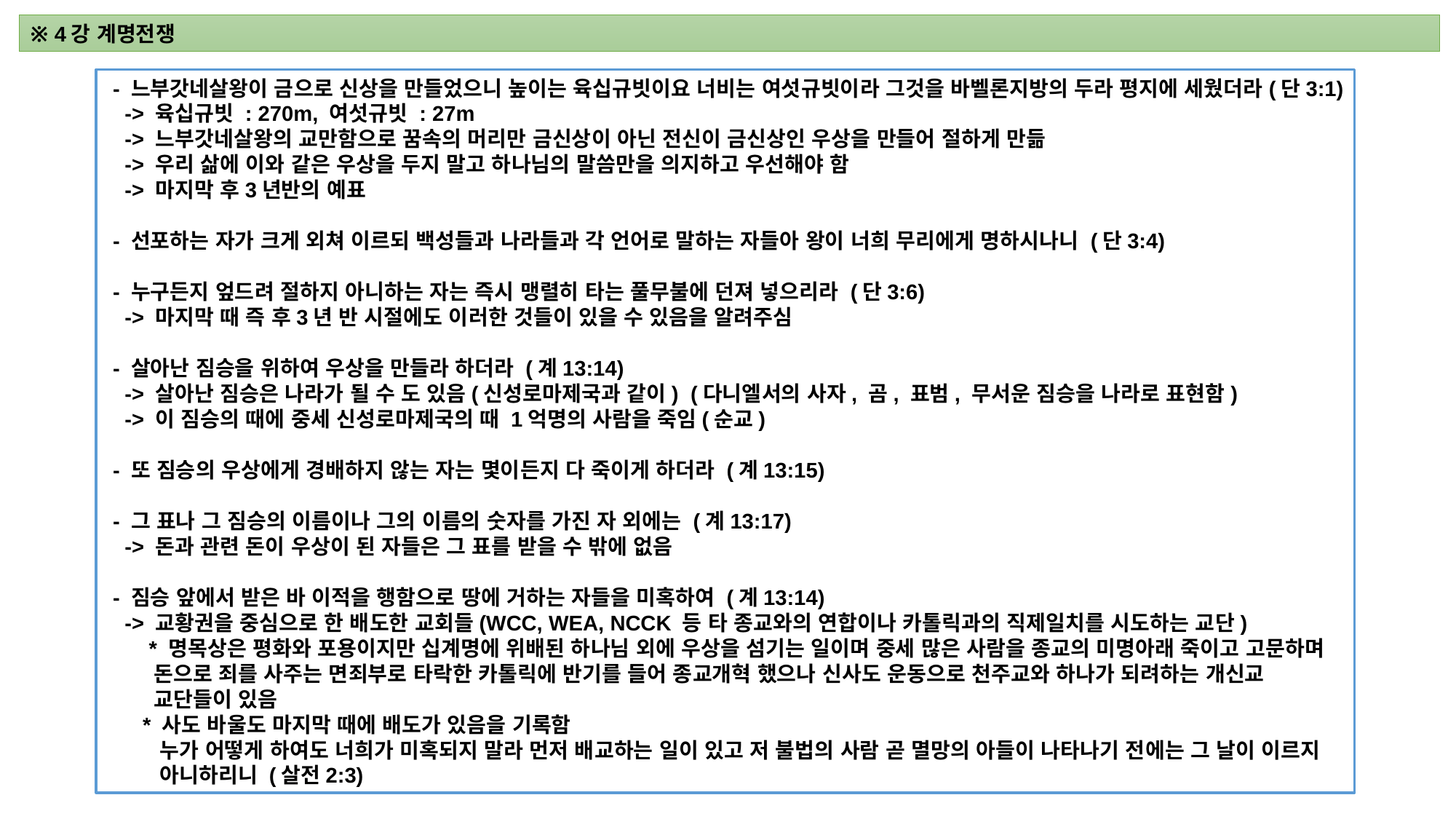

※ 4강 계명전쟁
 - 느부갓네살왕이 금으로 신상을 만들었으니 높이는 육십규빗이요 너비는 여섯규빗이라 그것을 바벨론지방의 두라 평지에 세웠더라(단3:1)
   -> 육십규빗 : 270m, 여섯규빗 : 27m
   -> 느부갓네살왕의 교만함으로 꿈속의 머리만 금신상이 아닌 전신이 금신상인 우상을 만들어 절하게 만듦
   -> 우리 삶에 이와 같은 우상을 두지 말고 하나님의 말씀만을 의지하고 우선해야 함
   -> 마지막 후3년반의 예표

 - 선포하는 자가 크게 외쳐 이르되 백성들과 나라들과 각 언어로 말하는 자들아 왕이 너희 무리에게 명하시나니 (단3:4)

 - 누구든지 엎드려 절하지 아니하는 자는 즉시 맹렬히 타는 풀무불에 던져 넣으리라 (단3:6)
   -> 마지막 때 즉 후3년 반 시절에도 이러한 것들이 있을 수 있음을 알려주심

 - 살아난 짐승을 위하여 우상을 만들라 하더라 (계13:14)
   -> 살아난 짐승은 나라가 될 수 도 있음(신성로마제국과 같이)  (다니엘서의 사자, 곰, 표범, 무서운 짐승을 나라로 표현함)
   -> 이 짐승의 때에 중세 신성로마제국의 때 1억명의 사람을 죽임(순교)

 - 또 짐승의 우상에게 경배하지 않는 자는 몇이든지 다 죽이게 하더라 (계13:15)

 - 그 표나 그 짐승의 이름이나 그의 이름의 숫자를 가진 자 외에는 (계13:17)
   -> 돈과 관련 돈이 우상이 된 자들은 그 표를 받을 수 밖에 없음

 - 짐승 앞에서 받은 바 이적을 행함으로 땅에 거하는 자들을 미혹하여 (계13:14)
   -> 교황권을 중심으로 한 배도한 교회들(WCC, WEA, NCCK 등 타 종교와의 연합이나 카톨릭과의 직제일치를 시도하는 교단)
       * 명목상은 평화와 포용이지만 십계명에 위배된 하나님 외에 우상을 섬기는 일이며 중세 많은 사람을 종교의 미명아래 죽이고 고문하며
       돈으로 죄를 사주는 면죄부로 타락한 카톨릭에 반기를 들어 종교개혁 했으나 신사도 운동으로 천주교와 하나가 되려하는 개신교
       교단들이 있음
      * 사도 바울도 마지막 때에 배도가 있음을 기록함
        누가 어떻게 하여도 너희가 미혹되지 말라 먼저 배교하는 일이 있고 저 불법의 사람 곧 멸망의 아들이 나타나기 전에는 그 날이 이르지
        아니하리니 (살전2:3)